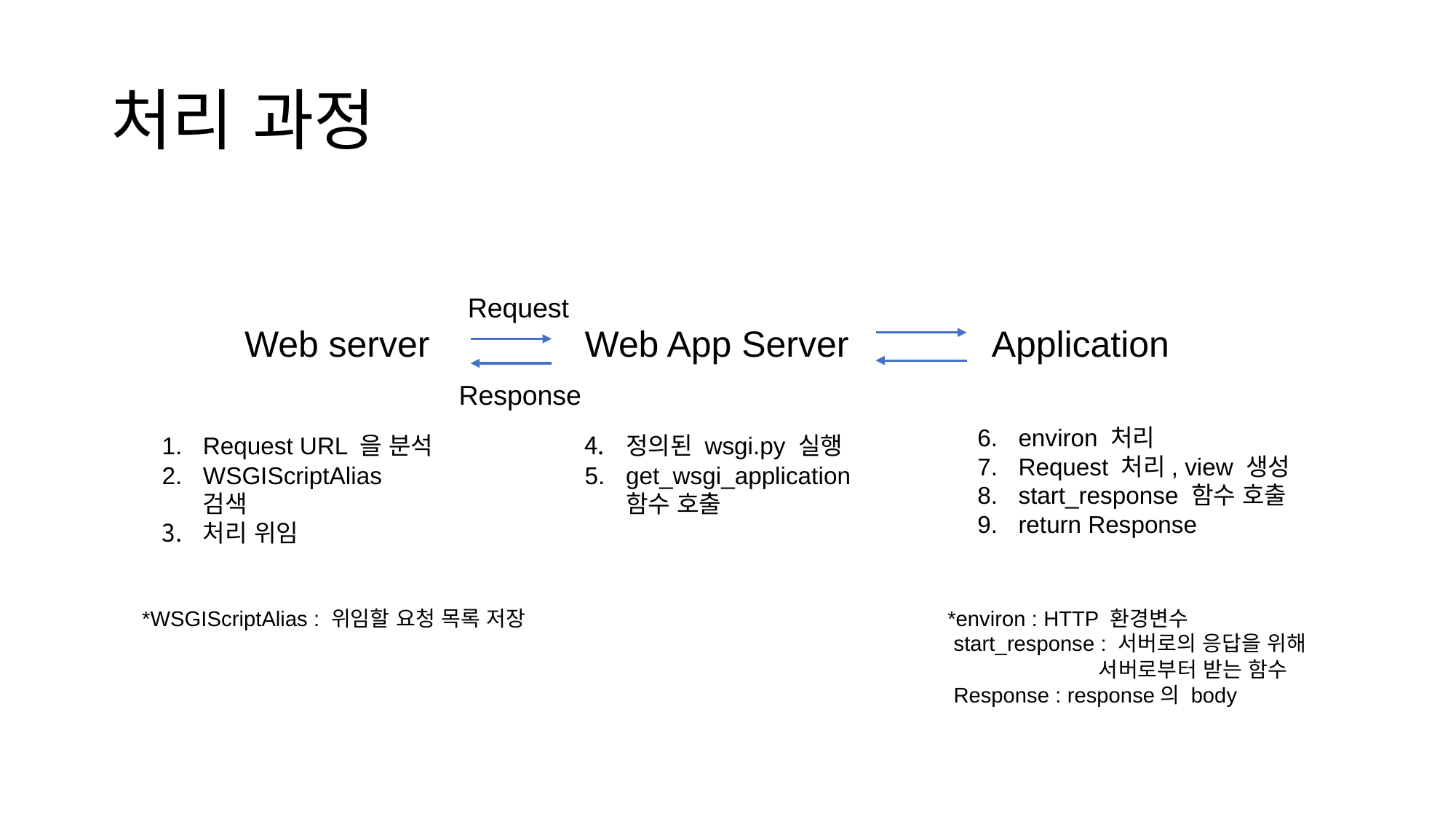

# 처리 과정
Request
Web server
Web App Server
Application
Response
environ 처리
Request 처리, view 생성
start_response 함수 호출
return Response
Request URL 을 분석
WSGIScriptAlias 검색
처리 위임
정의된 wsgi.py 실행
get_wsgi_application   함수 호출
*WSGIScriptAlias : 위임할 요청 목록 저장
*environ : HTTP 환경변수
 start_response : 서버로의 응답을 위해 	       서버로부터 받는 함수
 Response : response의 body